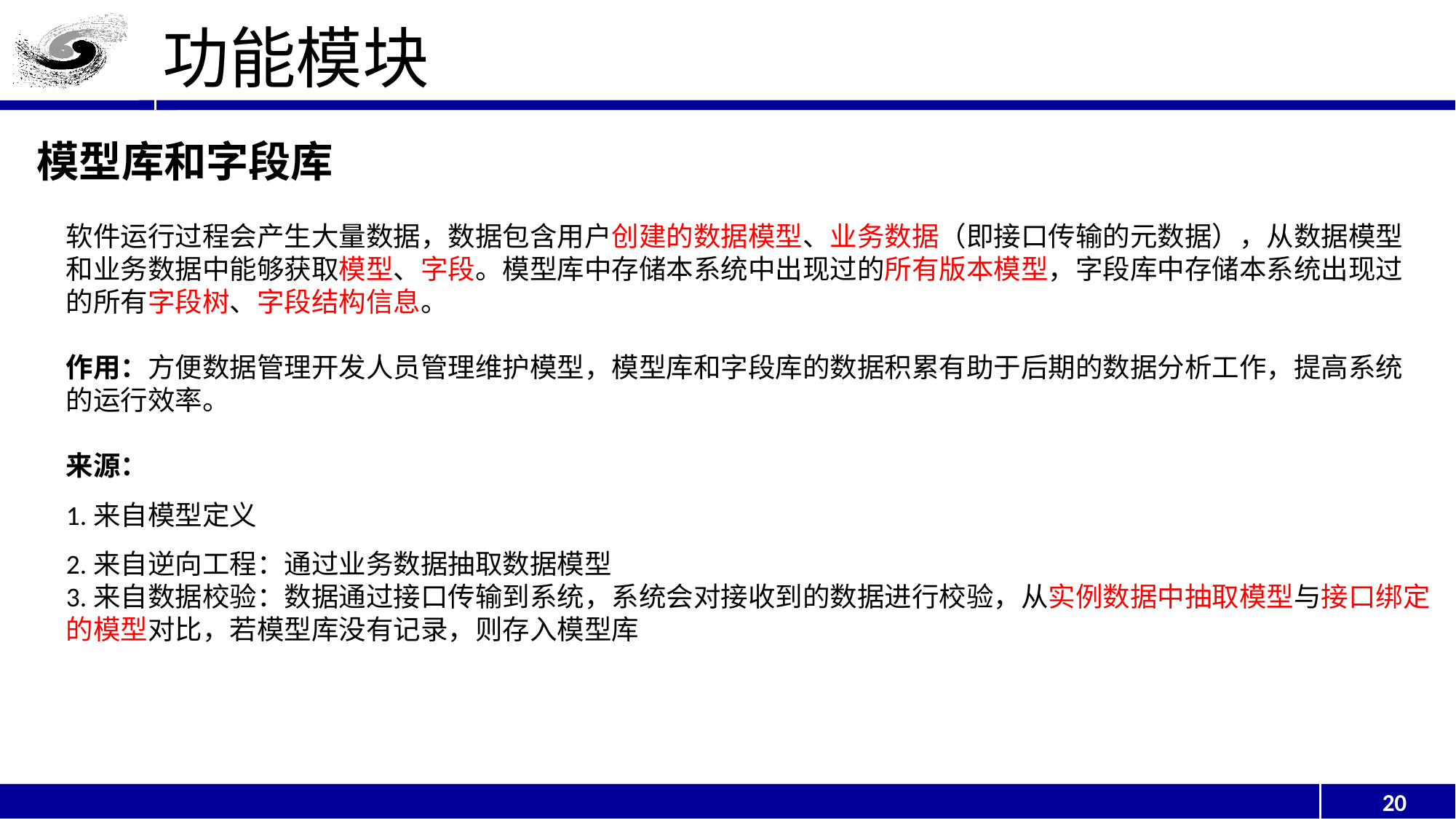

功能模块
模型库和字段库
软件运行过程会产生大量数据，数据包含用户创建的数据模型、业务数据（即接口传输的元数据），从数据模型
和业务数据中能够获取模型、字段。模型库中存储本系统中出现过的所有版本模型，字段库中存储本系统出现过
的所有字段树、字段结构信息。

作用：方便数据管理开发人员管理维护模型，模型库和字段库的数据积累有助于后期的数据分析工作，提高系统
的运行效率。

来源：
1.来自模型定义
2.来自逆向工程：通过业务数据抽取数据模型
3.来自数据校验：数据通过接口传输到系统，系统会对接收到的数据进行校验，从实例数据中抽取模型与接口绑定
的模型对比，若模型库没有记录，则存入模型库